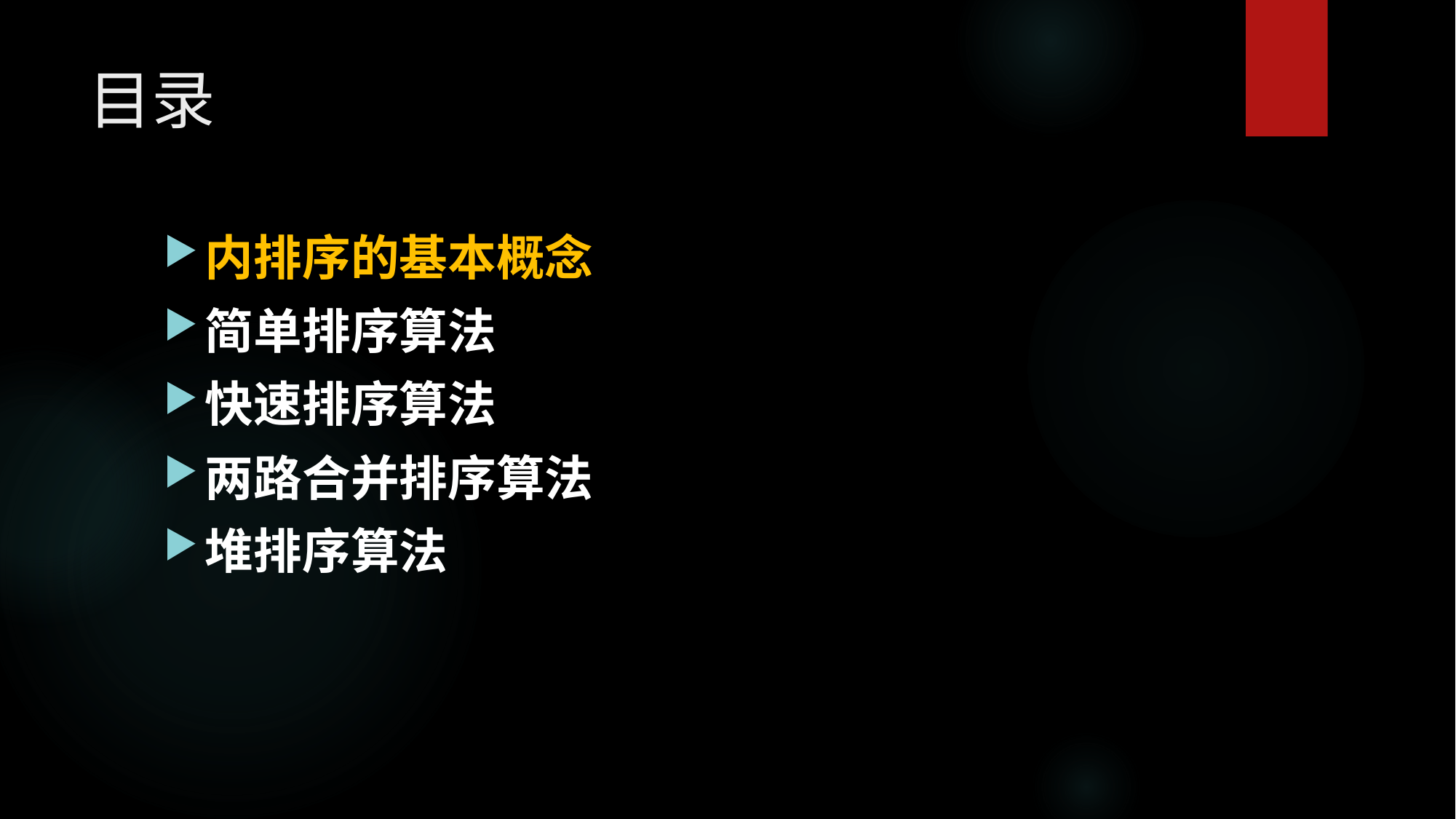

# 目录
内排序的基本概念
简单排序算法
快速排序算法
两路合并排序算法
堆排序算法